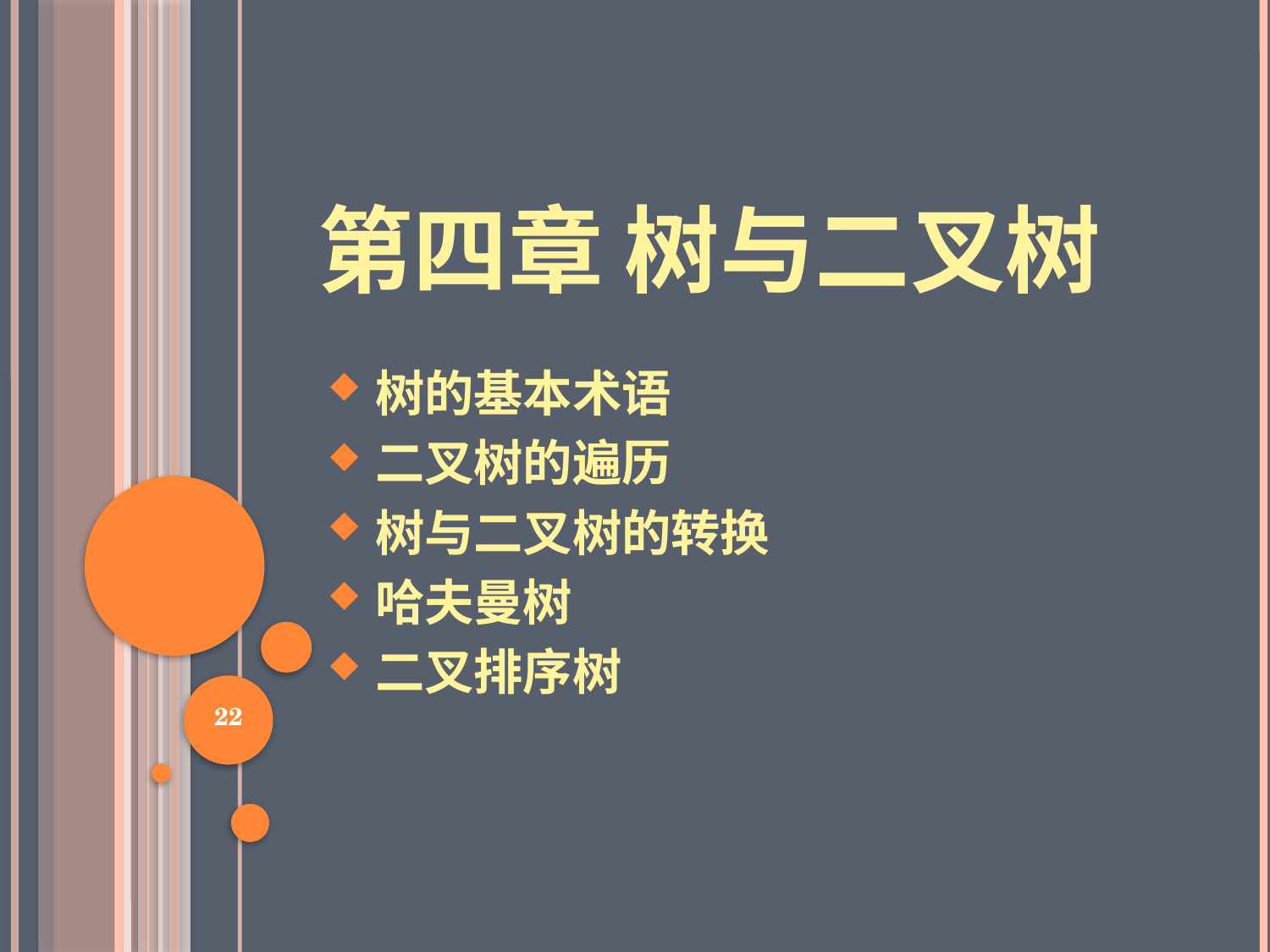

# 第四章 树与二叉树
树的基本术语
二叉树的遍历
树与二叉树的转换
哈夫曼树
二叉排序树

22